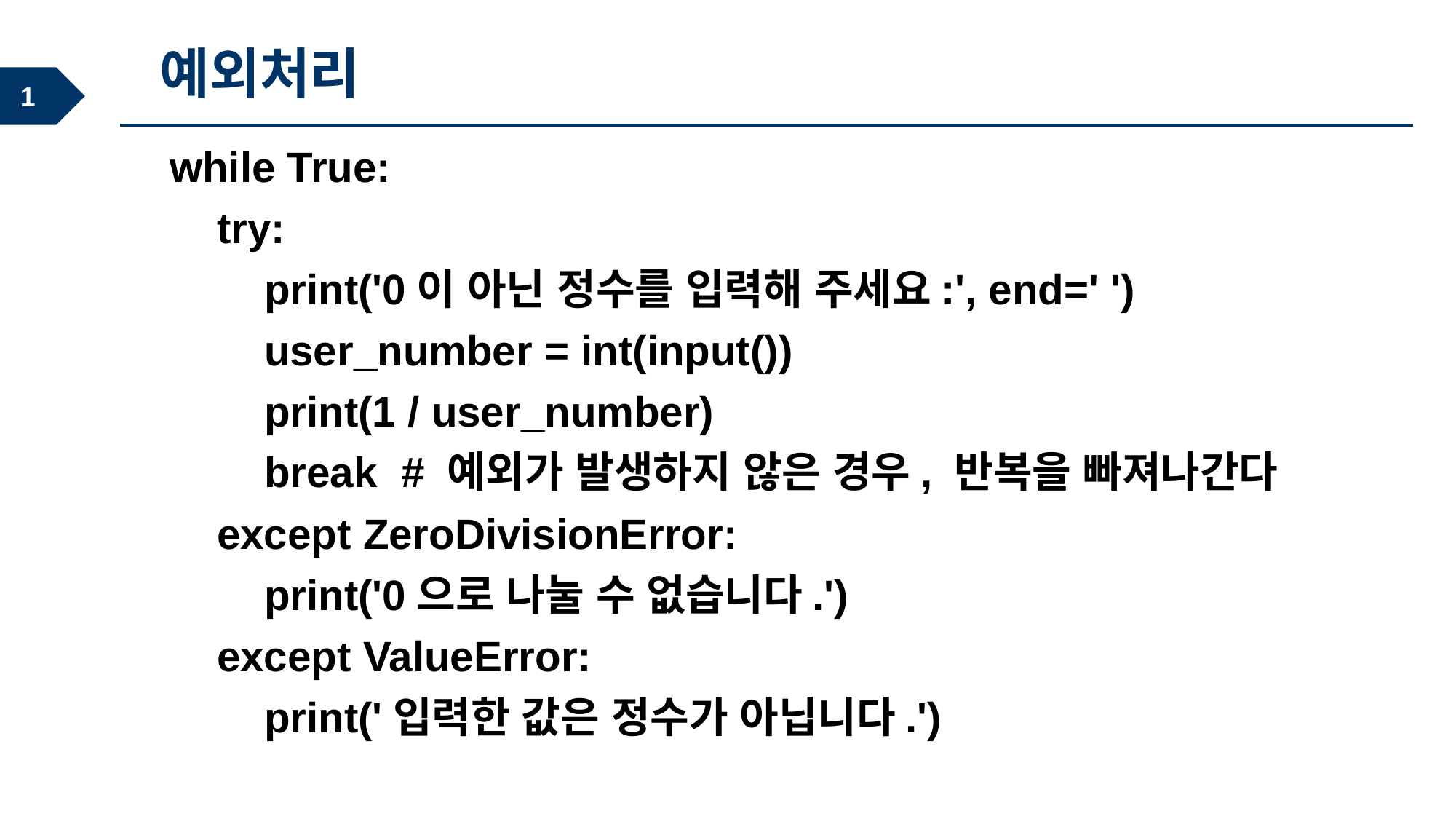

예외처리
while True:
    try:
        print('0이 아닌 정수를 입력해 주세요:', end=' ')
        user_number = int(input())
        print(1 / user_number)
        break  # 예외가 발생하지 않은 경우, 반복을 빠져나간다
    except ZeroDivisionError:
        print('0으로 나눌 수 없습니다.')
    except ValueError:
        print('입력한 값은 정수가 아닙니다.')